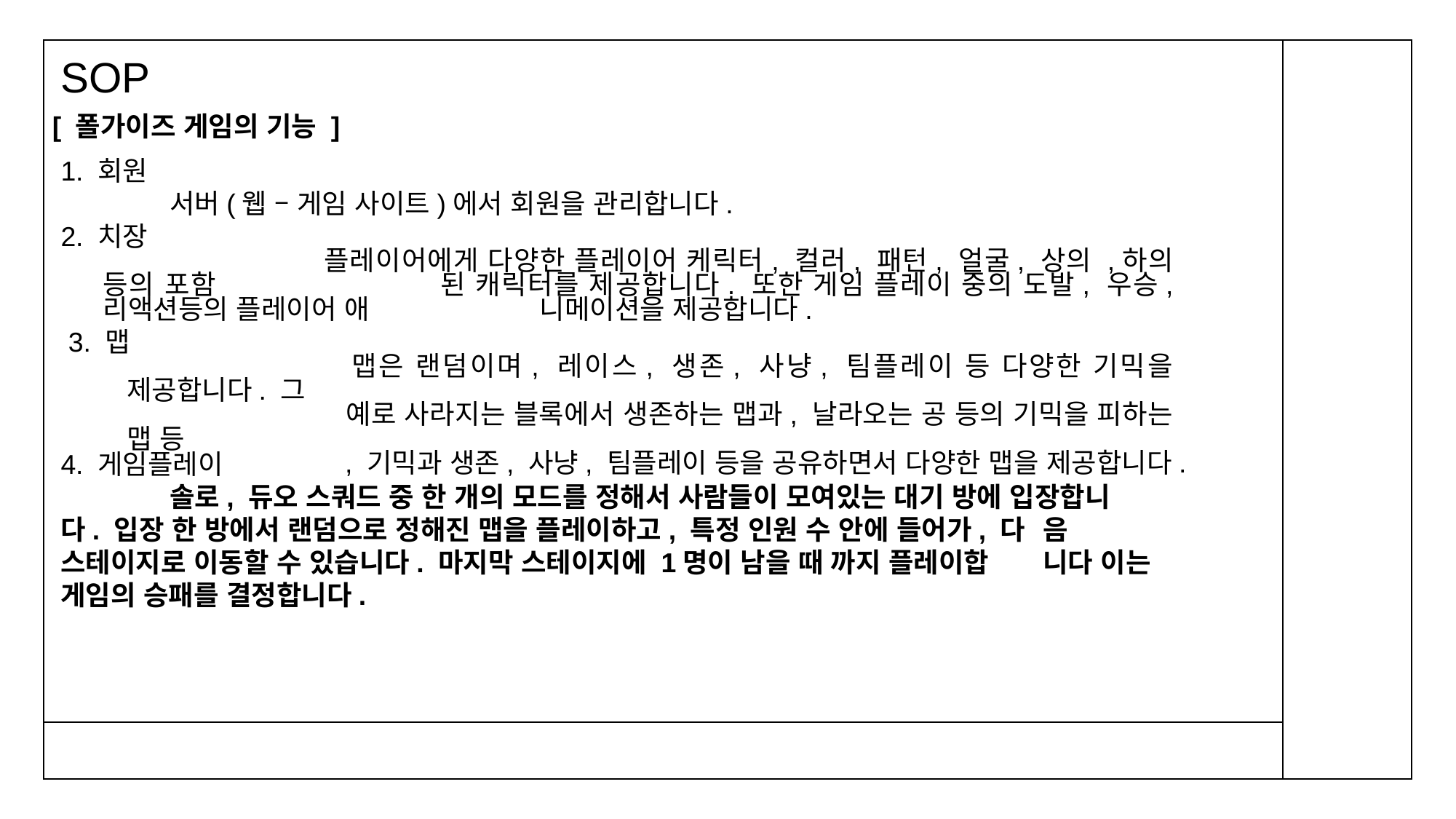

SOP
[ 폴가이즈 게임의 기능 ]
1. 회원
	서버(웹 – 게임 사이트)에서 회원을 관리합니다.
2. 치장
			플레이어에게 다양한 플레이어 케릭터, 컬러, 패턴, 얼굴, 상의 ,하의 등의 포함			된 캐릭터를 제공합니다. 또한 게임 플레이 중의 도발, 우승, 리액션등의 플레이어 애		니메이션을 제공합니다.
 3. 맵
			맵은 랜덤이며, 레이스, 생존, 사냥, 팀플레이 등 다양한 기믹을 제공합니다. 그
			예로 사라지는 블록에서 생존하는 맵과, 날라오는 공 등의 기믹을 피하는 맵 등
			, 기믹과 생존, 사냥, 팀플레이 등을 공유하면서 다양한 맵을 제공합니다.

4. 게임플레이
	솔로, 듀오 스쿼드 중 한 개의 모드를 정해서 사람들이 모여있는 대기 방에 입장합니	다. 입장 한 방에서 랜덤으로 정해진 맵을 플레이하고, 특정 인원 수 안에 들어가, 다	음 스테이지로 이동할 수 있습니다. 마지막 스테이지에 1명이 남을 때 까지 플레이합	니다 이는 게임의 승패를 결정합니다.